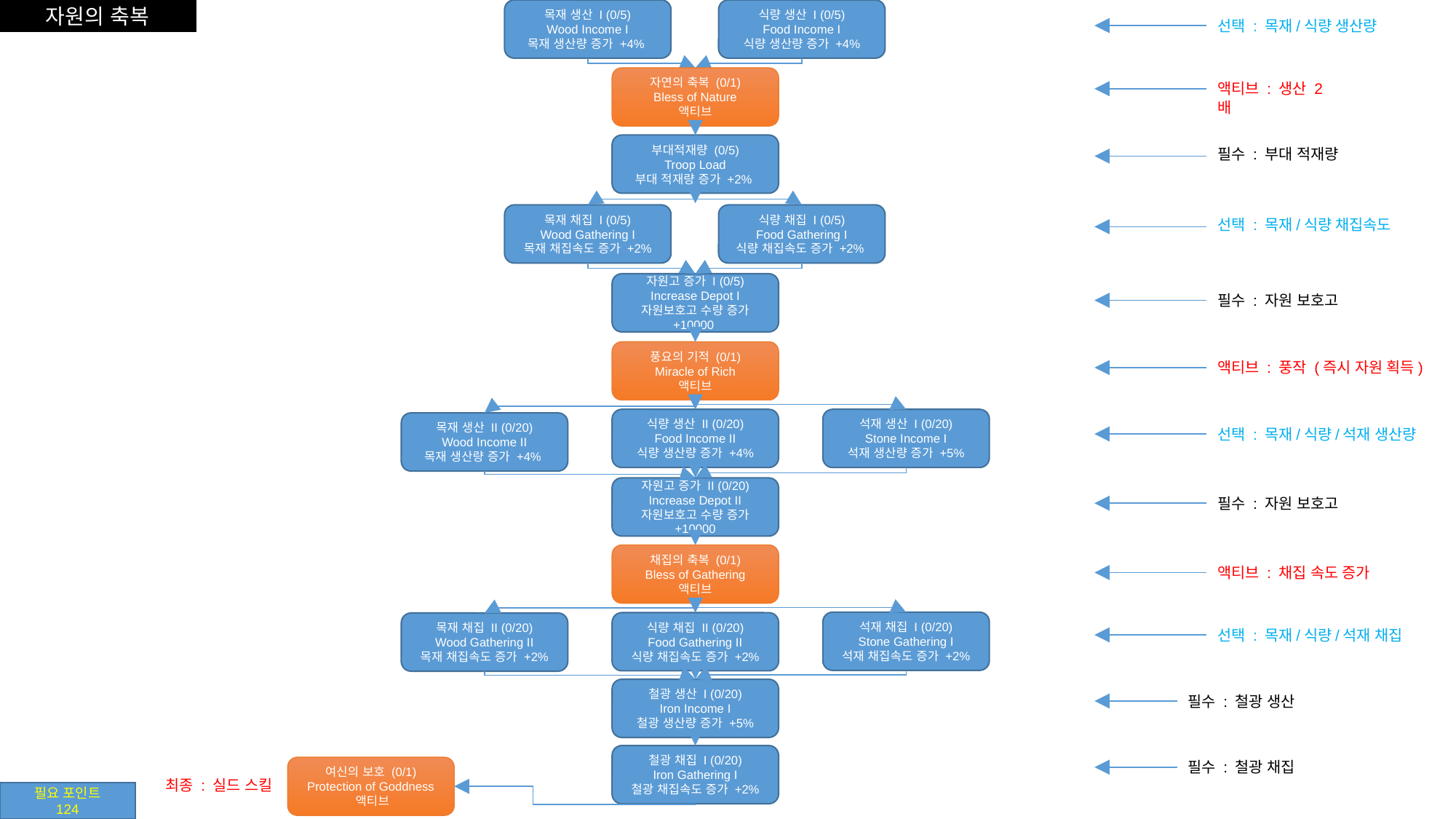

자원의 축복
목재 생산 I (0/5)
Wood Income I
목재 생산량 증가 +4%
식량 생산 I (0/5)
Food Income I
식량 생산량 증가 +4%
선택 : 목재/식량 생산량
자연의 축복 (0/1)
Bless of Nature
액티브
액티브 : 생산 2배
부대적재량 (0/5)
Troop Load
부대 적재량 증가 +2%
필수 : 부대 적재량
목재 채집 I (0/5)
Wood Gathering I
목재 채집속도 증가 +2%
식량 채집 I (0/5)
Food Gathering I
식량 채집속도 증가 +2%
선택 : 목재/식량 채집속도
자원고 증가 I (0/5)
Increase Depot I
자원보호고 수량 증가 +10000
필수 : 자원 보호고
풍요의 기적 (0/1)
Miracle of Rich
액티브
액티브 : 풍작 (즉시 자원 획득)
석재 생산 I (0/20)
Stone Income I
석재 생산량 증가 +5%
식량 생산 II (0/20)
Food Income II
식량 생산량 증가 +4%
목재 생산 II (0/20)
Wood Income II
목재 생산량 증가 +4%
선택 : 목재/식량/석재 생산량
자원고 증가 II (0/20)
Increase Depot II
자원보호고 수량 증가 +10000
필수 : 자원 보호고
채집의 축복 (0/1)
Bless of Gathering
액티브
액티브 : 채집 속도 증가
석재 채집 I (0/20)
Stone Gathering I
석재 채집속도 증가 +2%
식량 채집 II (0/20)
Food Gathering II
식량 채집속도 증가 +2%
목재 채집 II (0/20)
Wood Gathering II
목재 채집속도 증가 +2%
선택 : 목재/식량/석재 채집
철광 생산 I (0/20)
Iron Income I
철광 생산량 증가 +5%
필수 : 철광 생산
철광 채집 I (0/20)
Iron Gathering I
철광 채집속도 증가 +2%
필수 : 철광 채집
여신의 보호 (0/1)
Protection of Goddness
 액티브
최종 : 실드 스킬
필요 포인트
124